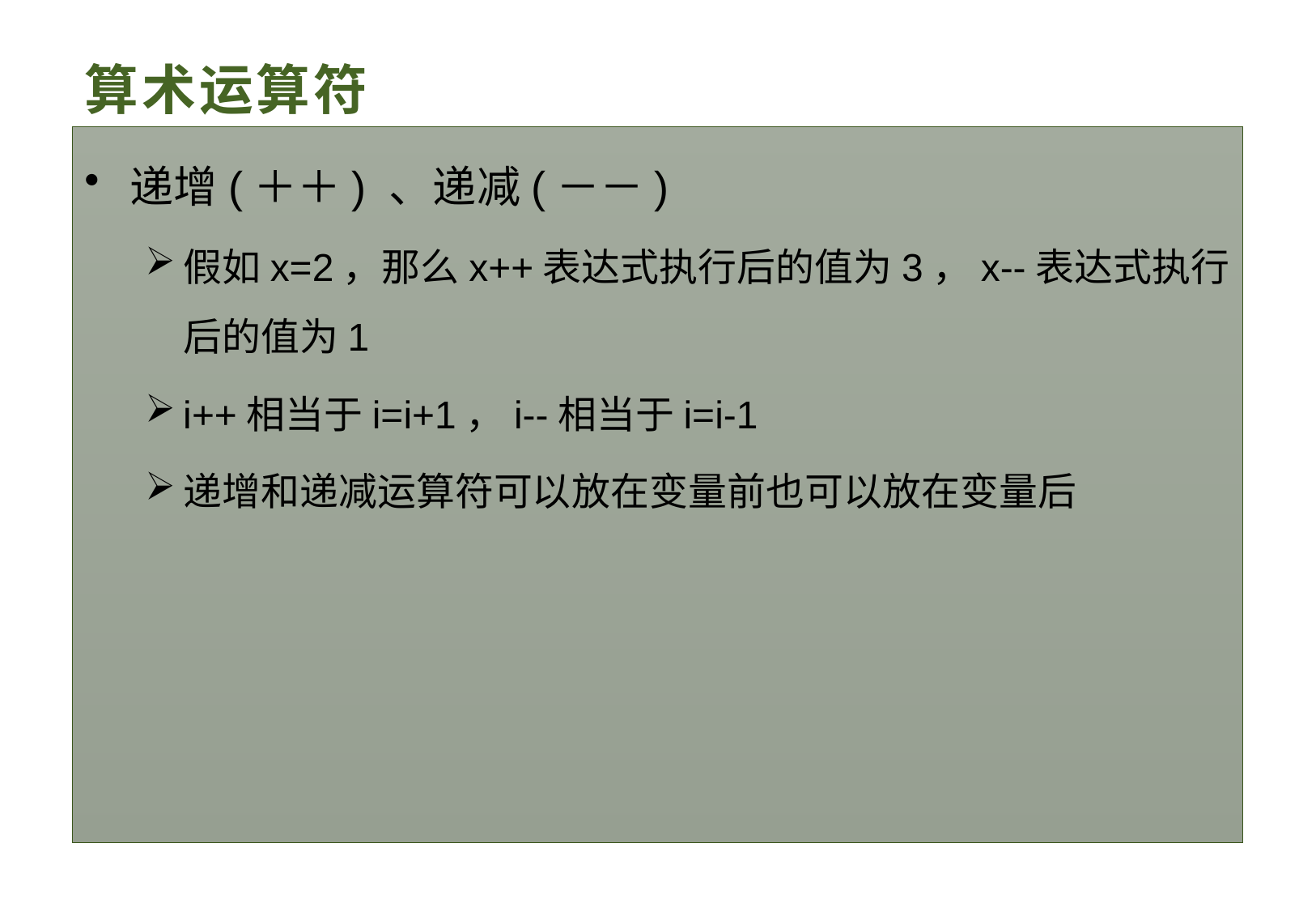

# 算术运算符
递增(＋＋) 、递减(－－)
假如x=2，那么x++表达式执行后的值为3，x--表达式执行后的值为1
i++相当于i=i+1，i--相当于i=i-1
递增和递减运算符可以放在变量前也可以放在变量后